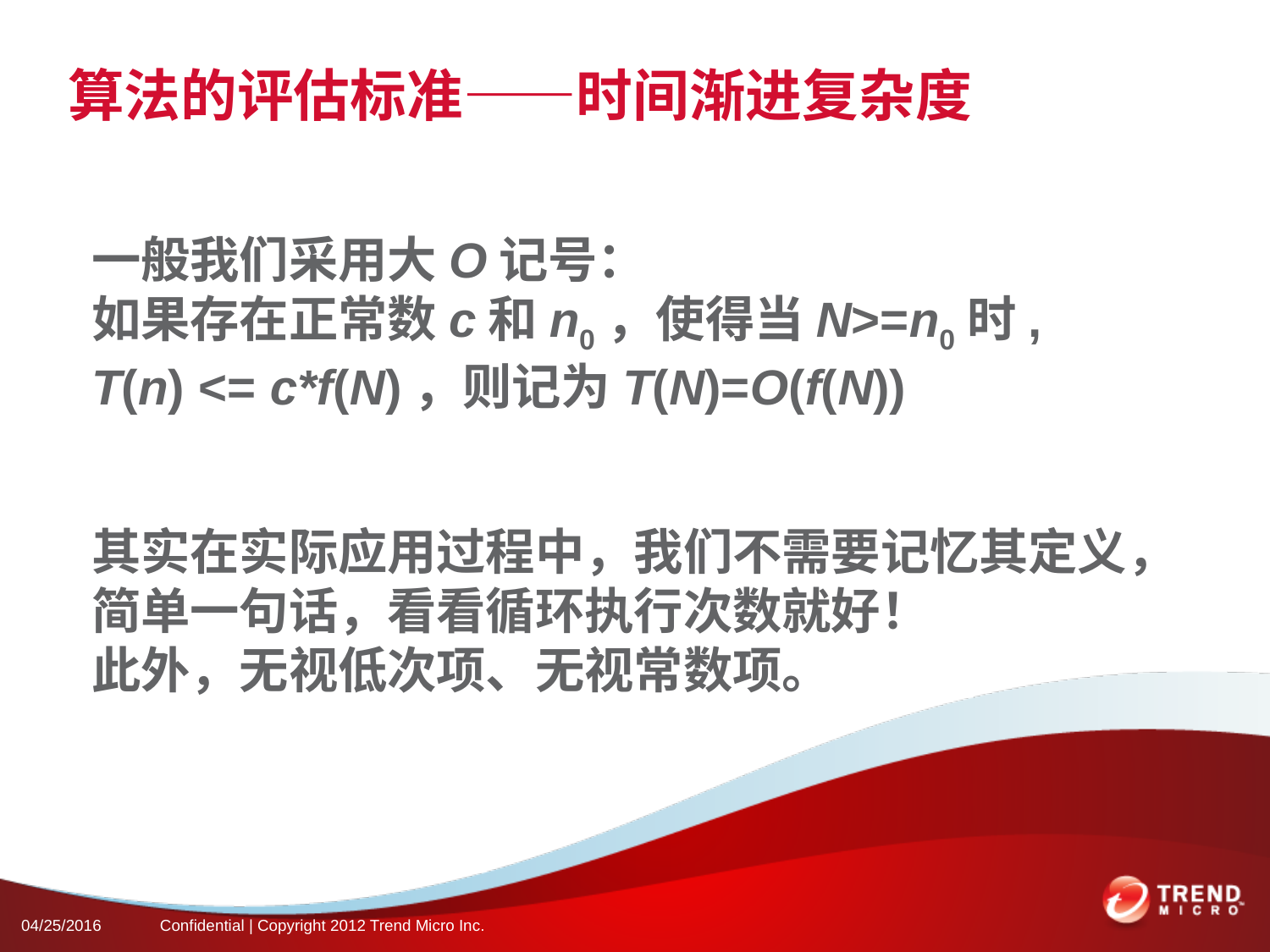

# 算法的评估标准——时间渐进复杂度
一般我们采用大O记号：
如果存在正常数c和n0，使得当N>=n0时,
T(n) <= c*f(N)，则记为T(N)=O(f(N))
其实在实际应用过程中，我们不需要记忆其定义，简单一句话，看看循环执行次数就好！
此外，无视低次项、无视常数项。
04/25/2016

Confidential | Copyright 2012 Trend Micro Inc.